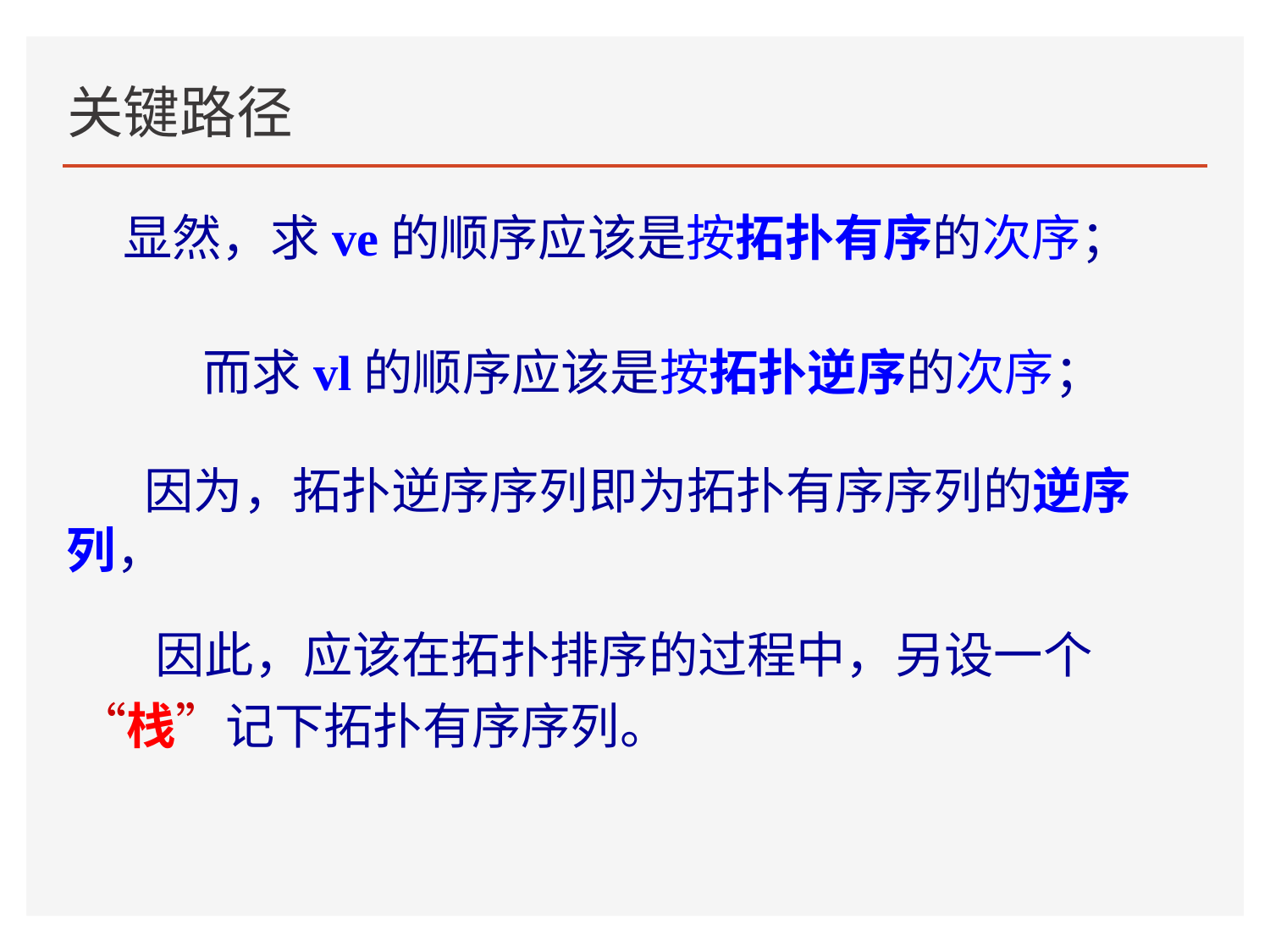

# 关键路径
显然，求ve的顺序应该是按拓扑有序的次序；
 而求vl的顺序应该是按拓扑逆序的次序；
      因为，拓扑逆序序列即为拓扑有序序列的逆序列，
      因此，应该在拓扑排序的过程中，另设一个“栈”记下拓扑有序序列。